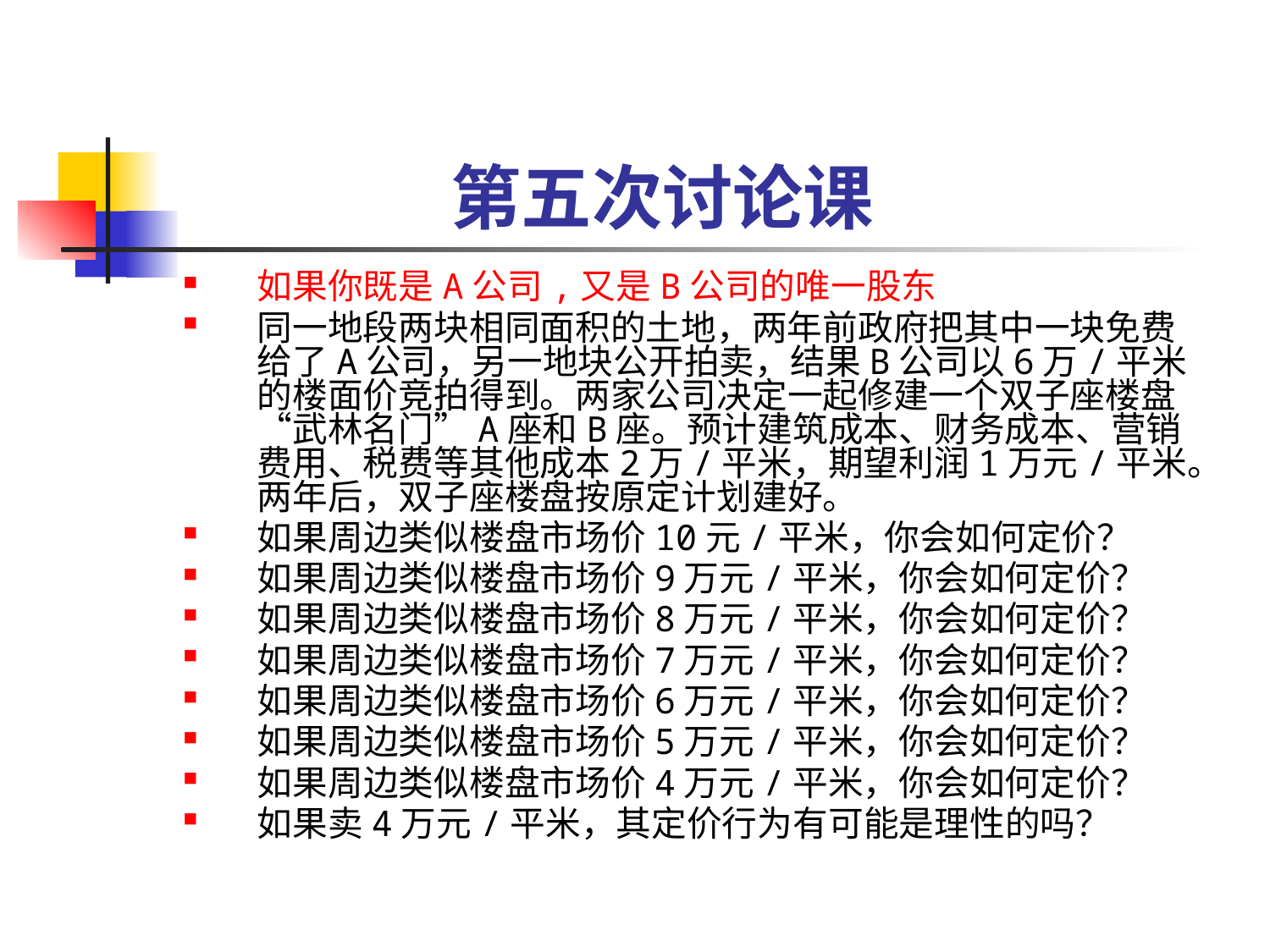

# 第五次讨论课
如果你既是A公司,又是B公司的唯一股东
同一地段两块相同面积的土地，两年前政府把其中一块免费给了A公司，另一地块公开拍卖，结果B公司以6万/平米的楼面价竞拍得到。两家公司决定一起修建一个双子座楼盘“武林名门”A座和B座。预计建筑成本、财务成本、营销费用、税费等其他成本2万/平米，期望利润1万元/平米。两年后，双子座楼盘按原定计划建好。
如果周边类似楼盘市场价10元/平米，你会如何定价？
如果周边类似楼盘市场价9万元/平米，你会如何定价？
如果周边类似楼盘市场价8万元/平米，你会如何定价？
如果周边类似楼盘市场价7万元/平米，你会如何定价？
如果周边类似楼盘市场价6万元/平米，你会如何定价？
如果周边类似楼盘市场价5万元/平米，你会如何定价？
如果周边类似楼盘市场价4万元/平米，你会如何定价？
如果卖4万元/平米，其定价行为有可能是理性的吗？